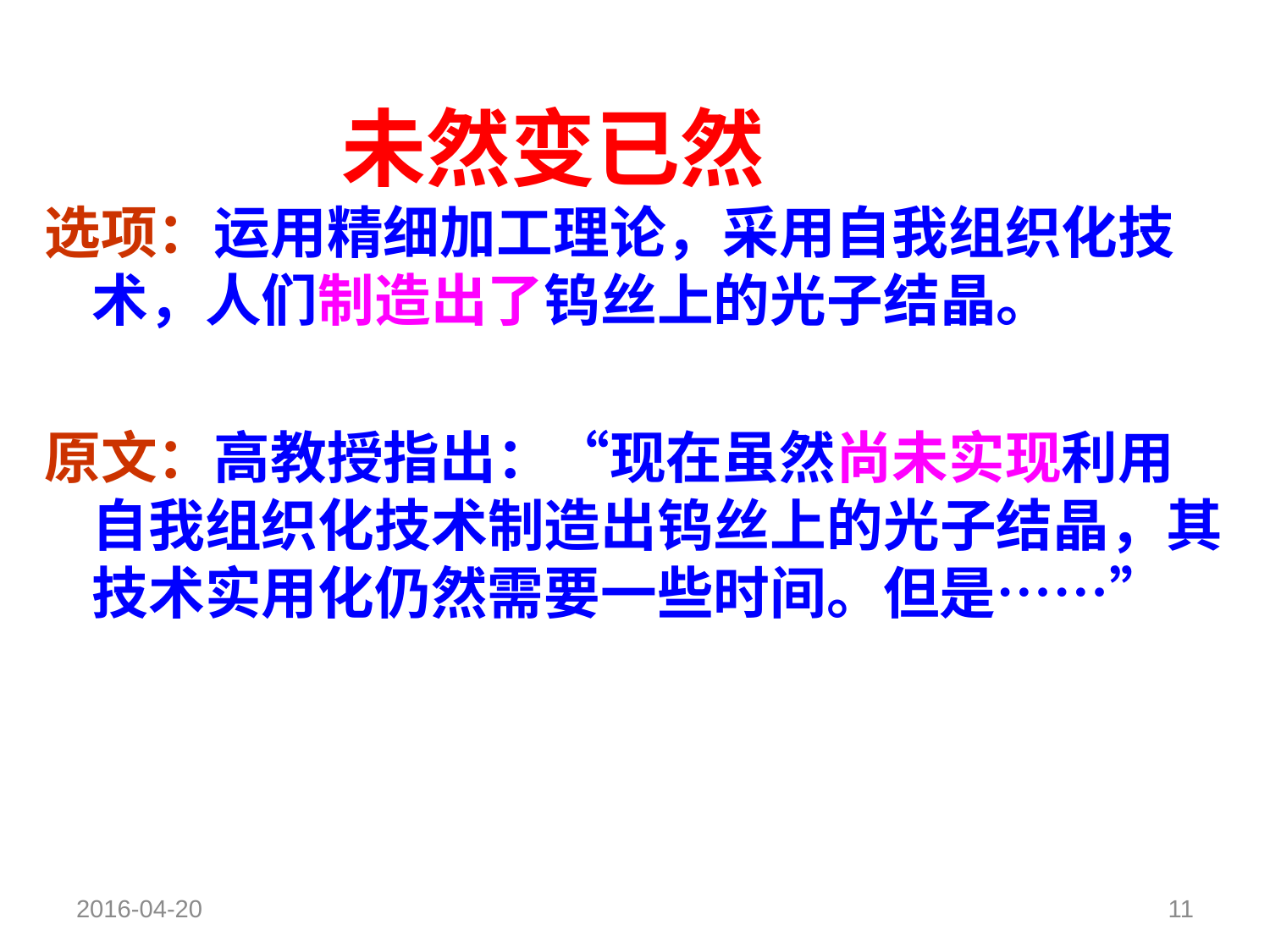

未然变已然
选项：运用精细加工理论，采用自我组织化技术，人们制造出了钨丝上的光子结晶。

原文：高教授指出：“现在虽然尚未实现利用自我组织化技术制造出钨丝上的光子结晶，其技术实用化仍然需要一些时间。但是……”
2016-04-20
11